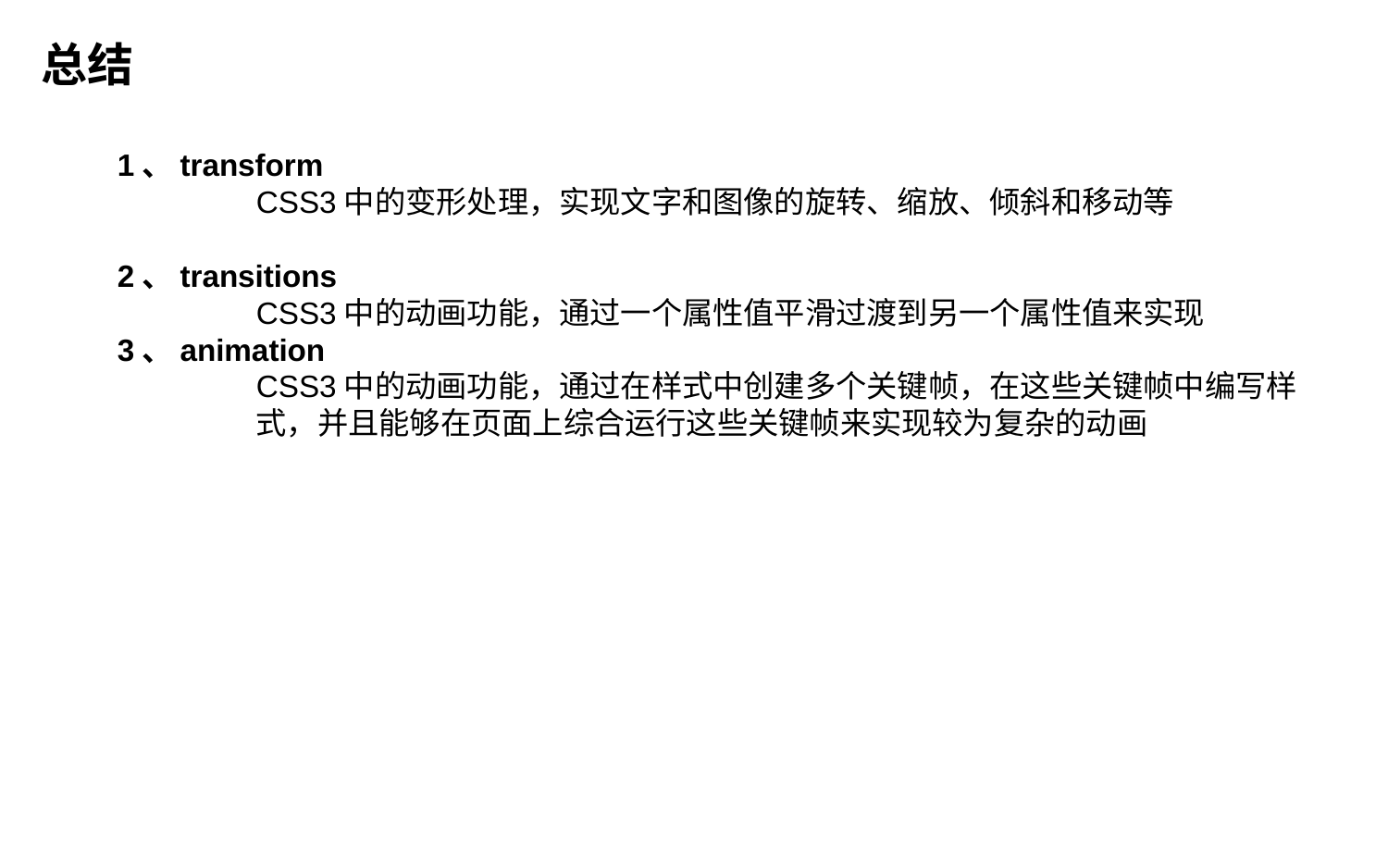

总结
1、transform
	CSS3中的变形处理，实现文字和图像的旋转、缩放、倾斜和移动等

2、transitions
	CSS3中的动画功能，通过一个属性值平滑过渡到另一个属性值来实现
3、animation
	CSS3中的动画功能，通过在样式中创建多个关键帧，在这些关键帧中编写样	式，并且能够在页面上综合运行这些关键帧来实现较为复杂的动画